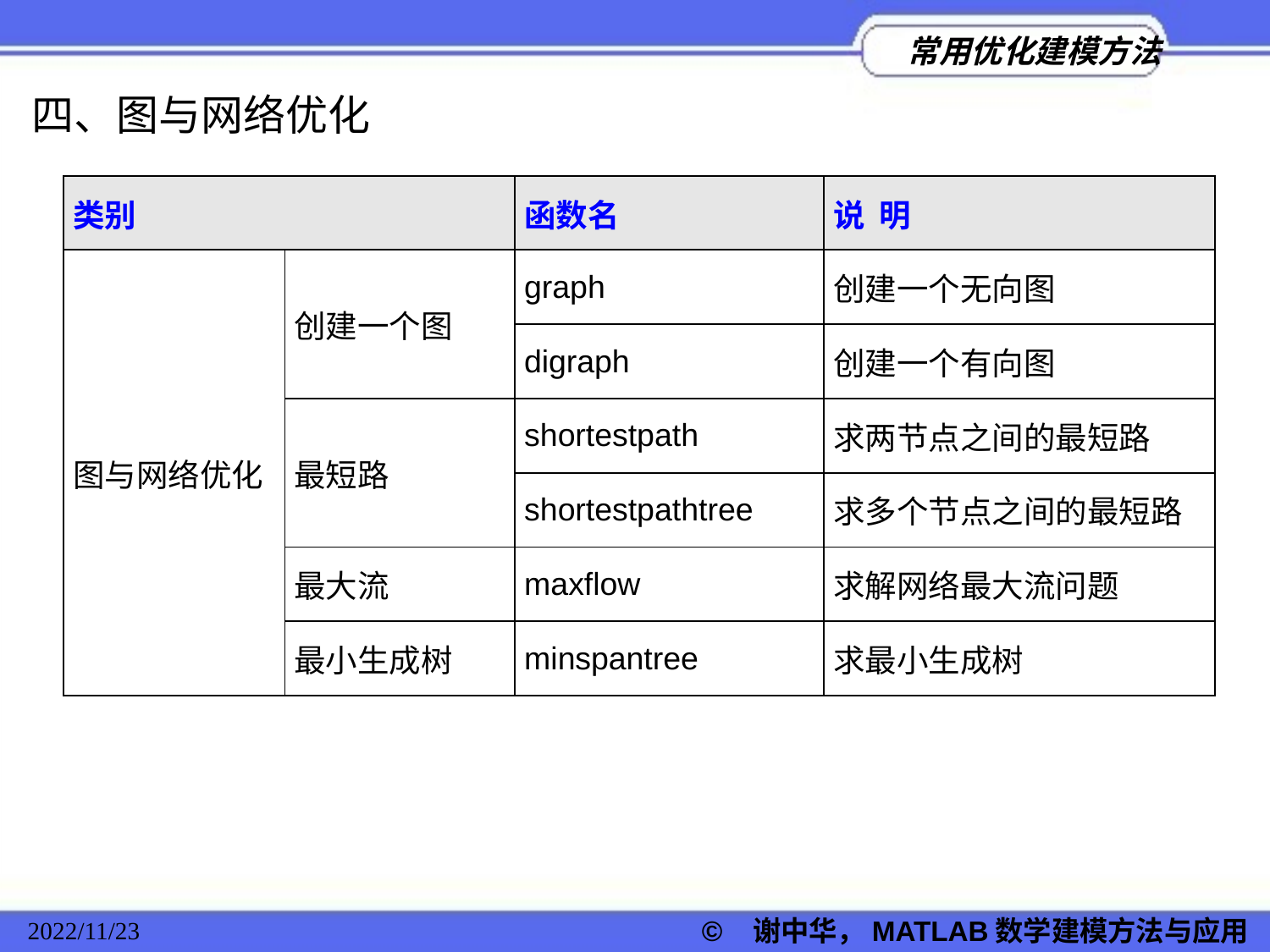

四、图与网络优化
| 类别 |  | 函数名 | 说 明 |
| --- | --- | --- | --- |
| 图与网络优化 | 创建一个图 | graph | 创建一个无向图 |
|  |  | digraph | 创建一个有向图 |
|  | 最短路 | shortestpath | 求两节点之间的最短路 |
|  |  | shortestpathtree | 求多个节点之间的最短路 |
|  | 最大流 | maxflow | 求解网络最大流问题 |
|  | 最小生成树 | minspantree | 求最小生成树 |
2022/11/23
©   谢中华，MATLAB数学建模方法与应用